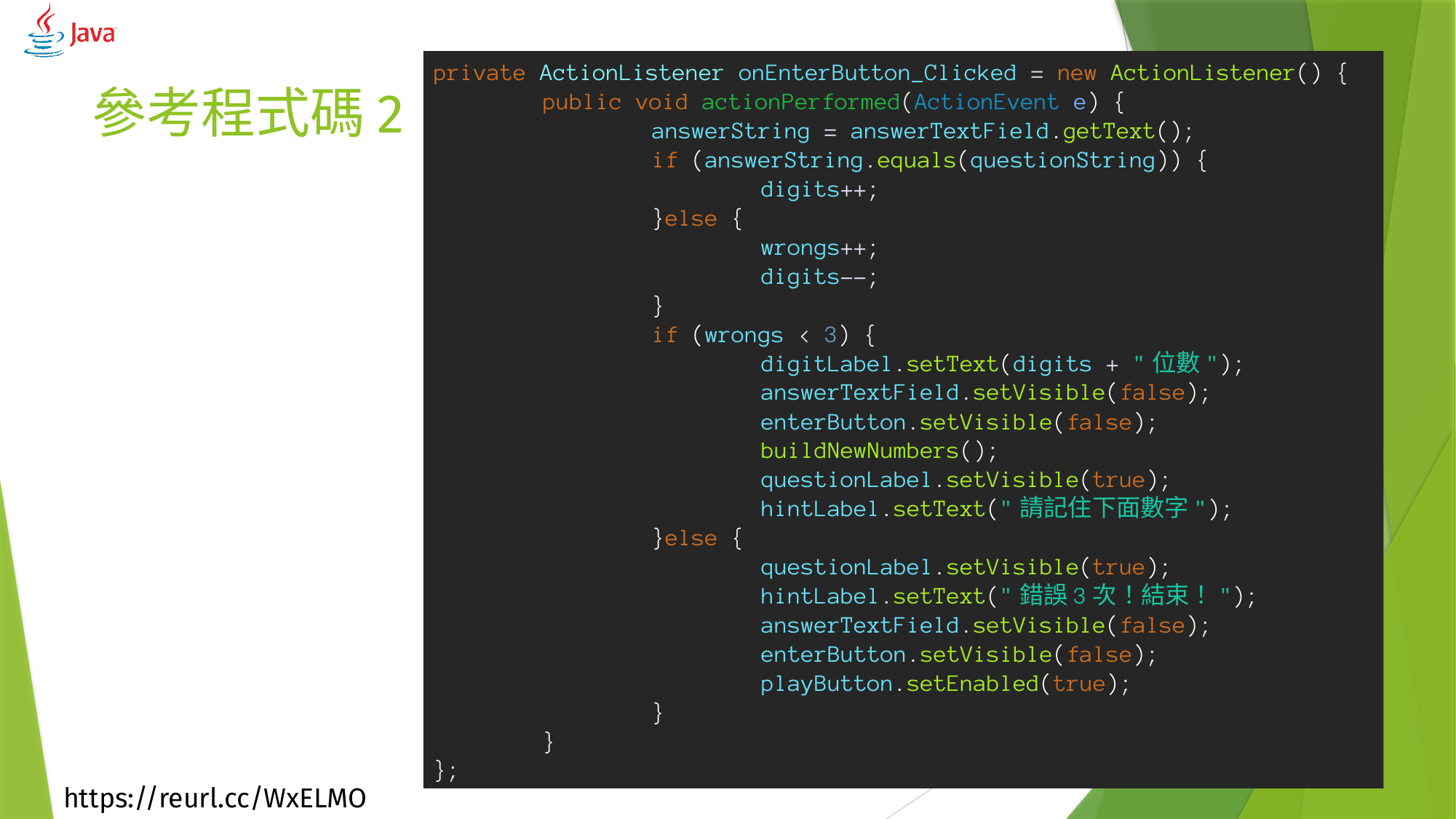

private ActionListener onEnterButton_Clicked = new ActionListener() {
	public void actionPerformed(ActionEvent e) {
		answerString = answerTextField.getText();
		if (answerString.equals(questionString)) {
			digits++;
		}else {
			wrongs++;
			digits--;
		}
		if (wrongs < 3) {
			digitLabel.setText(digits + "位數");
			answerTextField.setVisible(false);
			enterButton.setVisible(false);
			buildNewNumbers();
			questionLabel.setVisible(true);
			hintLabel.setText("請記住下面數字");
		}else {
			questionLabel.setVisible(true);
			hintLabel.setText("錯誤3次！結束！");
			answerTextField.setVisible(false);
			enterButton.setVisible(false);
			playButton.setEnabled(true);
		}
	}
};
# 參考程式碼2